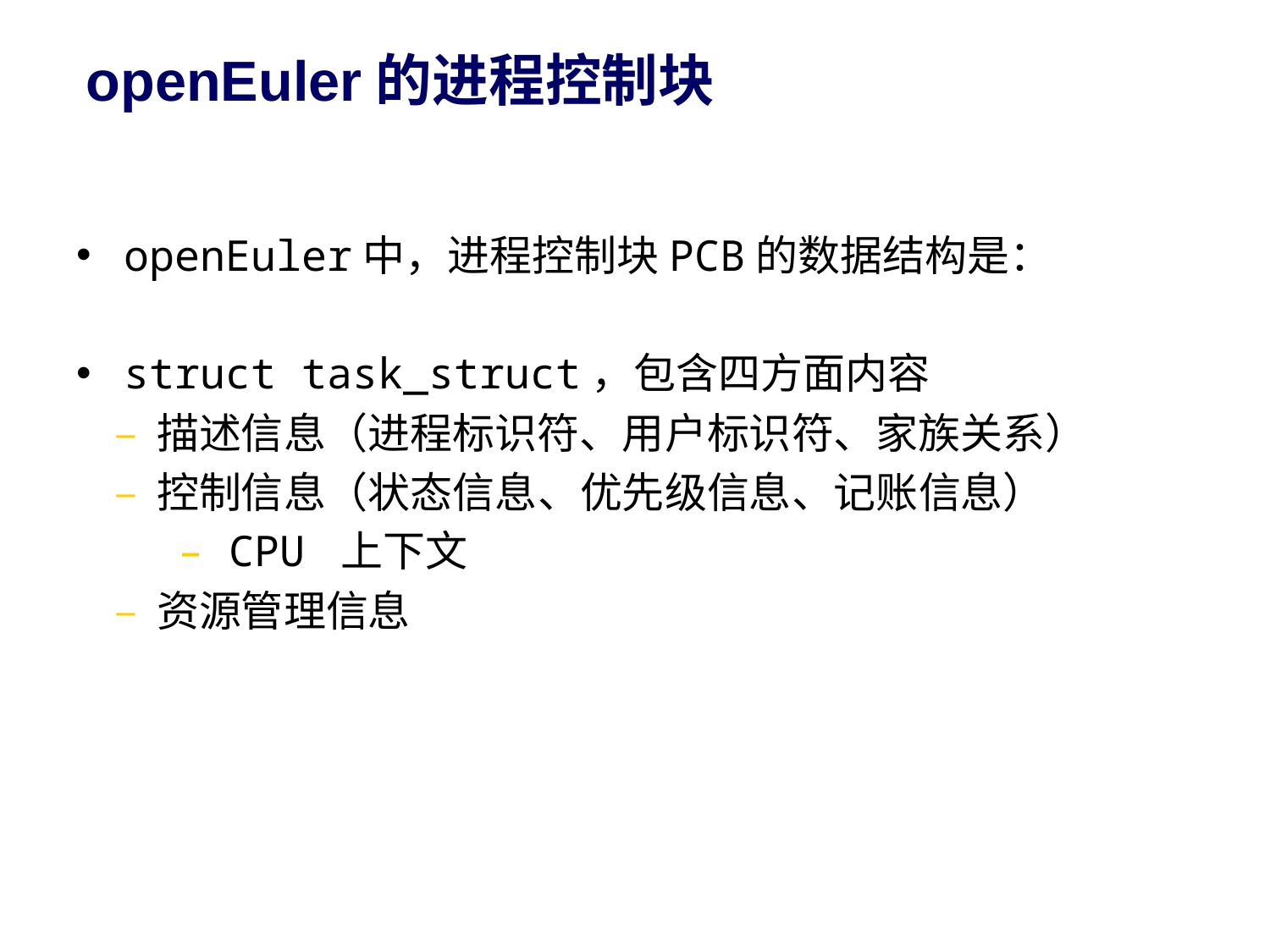

openEuler的进程控制块
openEuler中，进程控制块PCB的数据结构是：

struct task_struct，包含四方面内容
    – 描述信息（进程标识符、用户标识符、家族关系）
    – 控制信息（状态信息、优先级信息、记账信息）
    – CPU 上下文
    – 资源管理信息